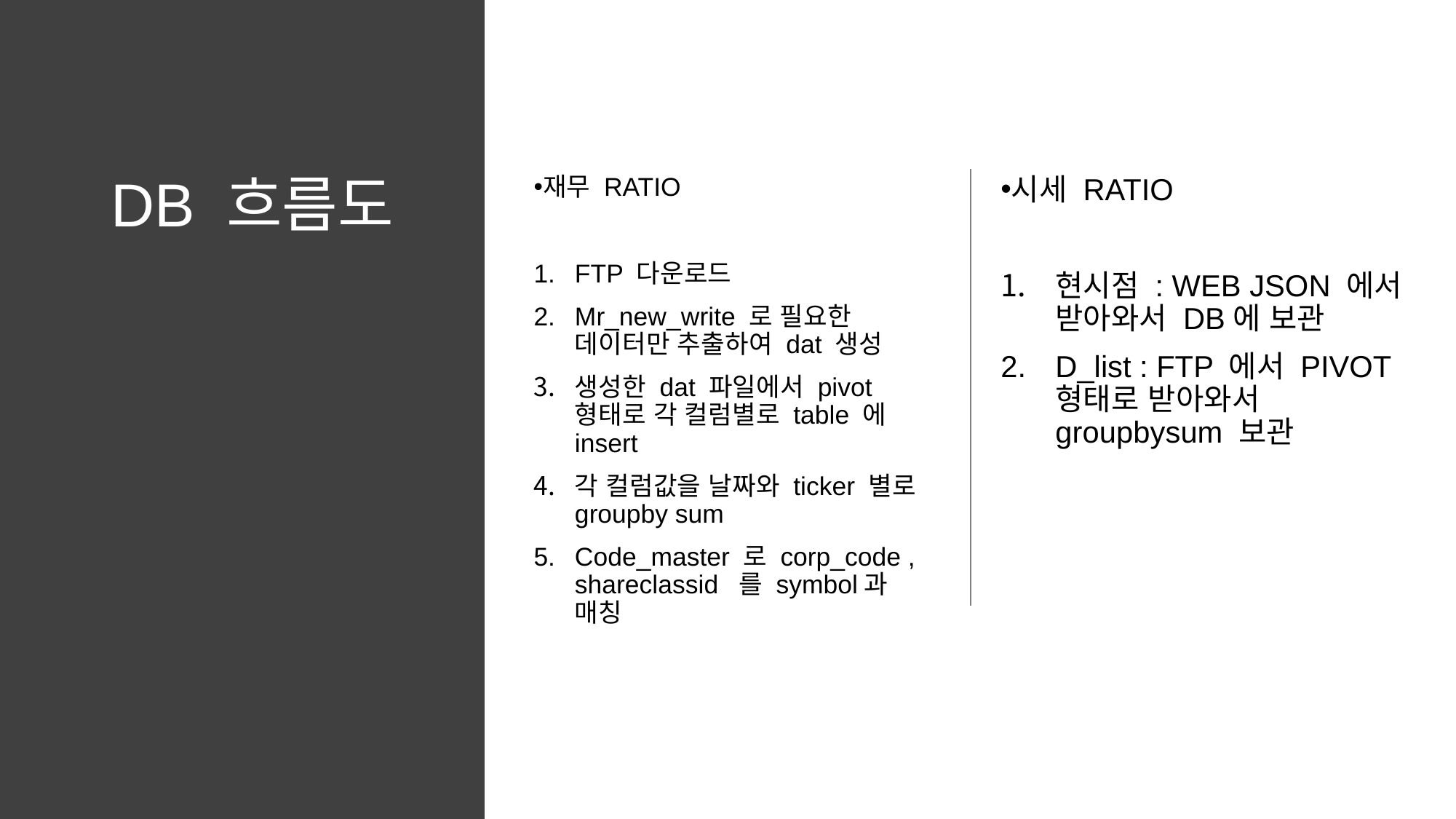

# DB 흐름도
재무 RATIO

FTP 다운로드
Mr_new_write 로 필요한 데이터만 추출하여 dat 생성
생성한 dat 파일에서 pivot 형태로 각 컬럼별로 table 에 insert
각 컬럼값을 날짜와 ticker 별로 groupby sum
Code_master 로 corp_code , shareclassid  를 symbol과 매칭

시세 RATIO

현시점 : WEB JSON 에서 받아와서 DB에 보관
D_list : FTP 에서 PIVOT 형태로 받아와서 groupbysum 보관